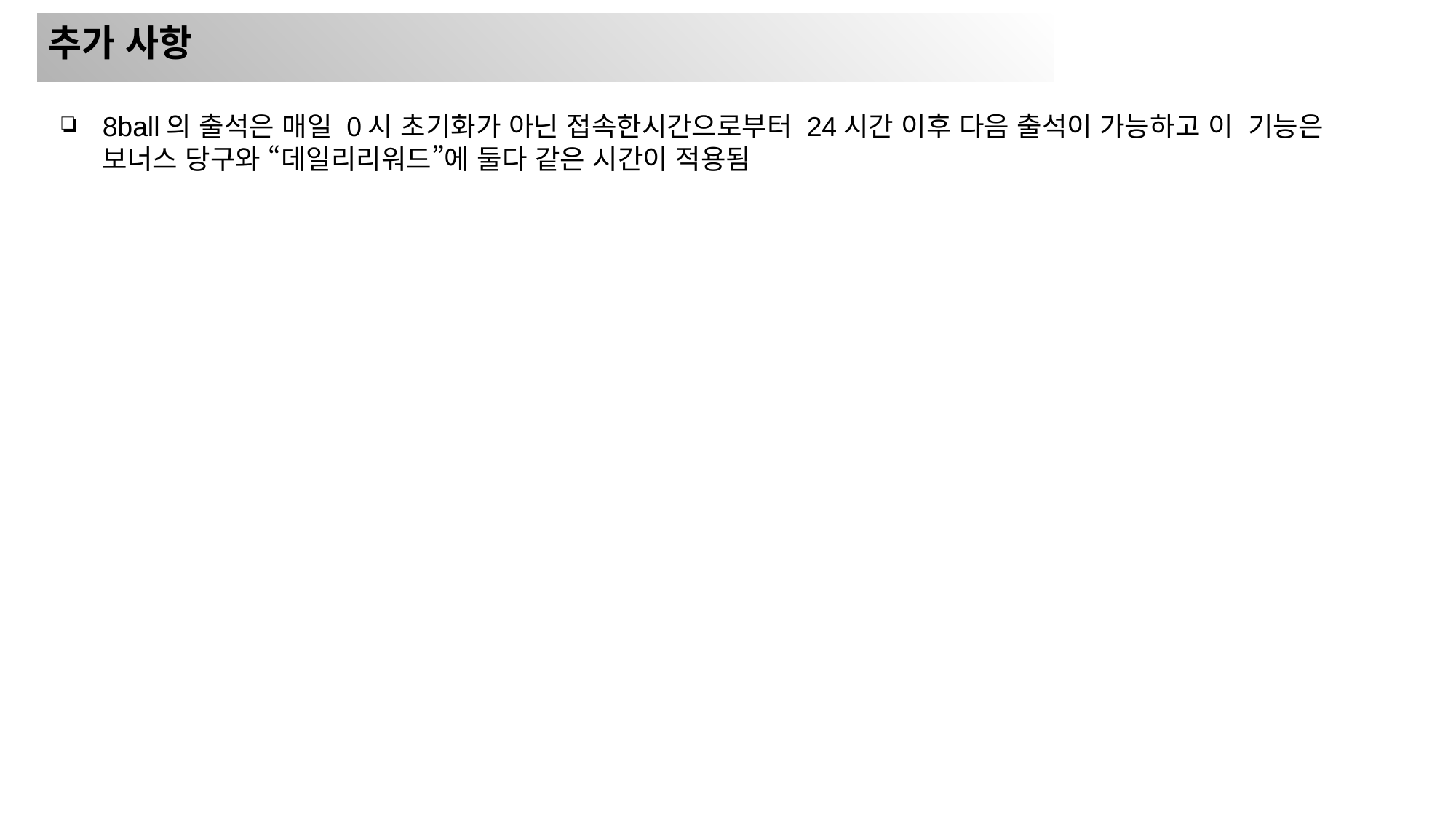

추가 사항
8ball의 출석은 매일 0시 초기화가 아닌 접속한시간으로부터 24시간 이후 다음 출석이 가능하고 이  기능은 보너스 당구와 “데일리리워드”에 둘다 같은 시간이 적용됨